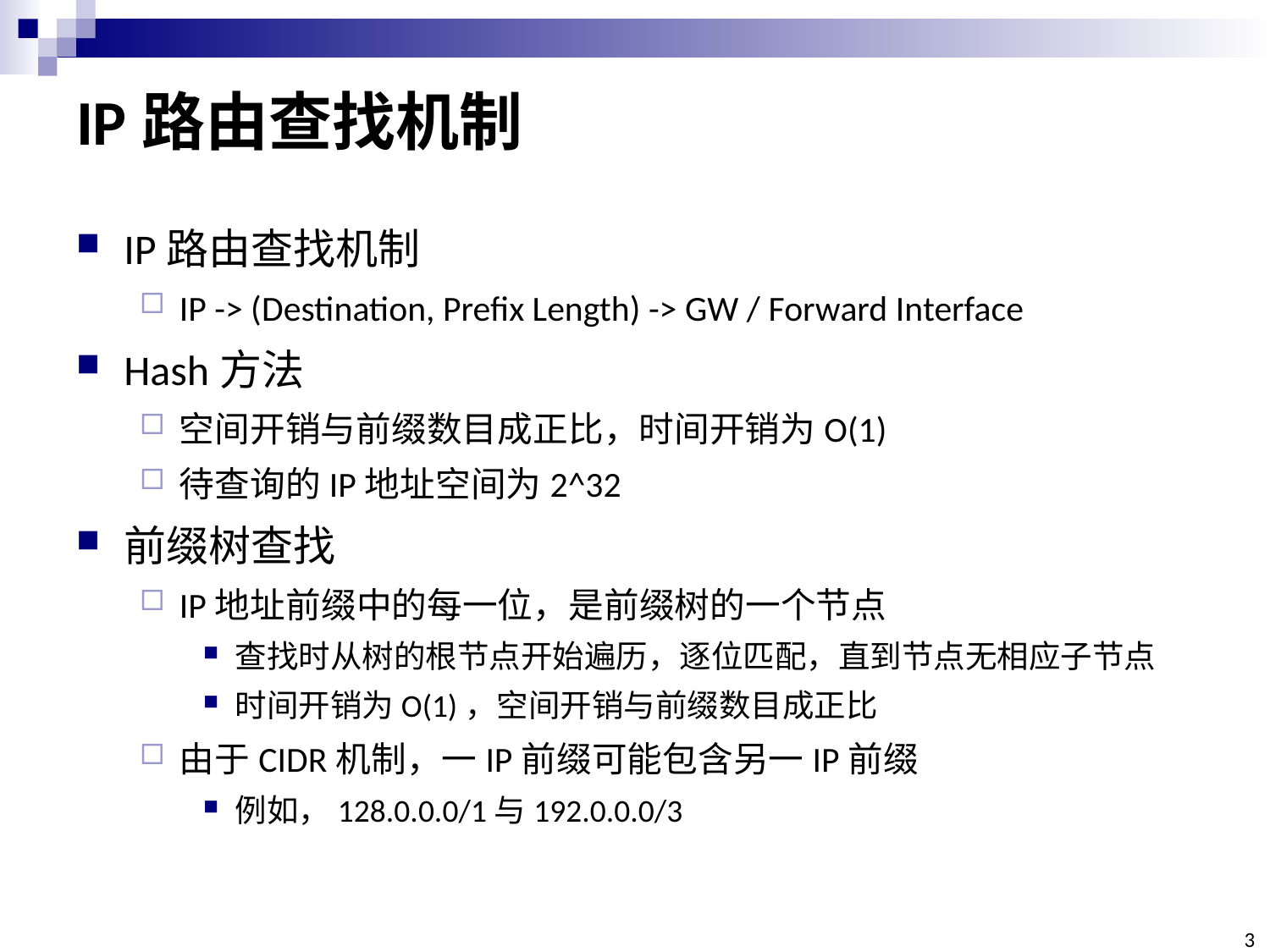

# IP路由查找机制
IP路由查找机制
IP -> (Destination, Prefix Length) -> GW / Forward Interface
Hash方法
空间开销与前缀数目成正比，时间开销为O(1)
待查询的IP地址空间为2^32
前缀树查找
IP地址前缀中的每一位，是前缀树的一个节点
查找时从树的根节点开始遍历，逐位匹配，直到节点无相应子节点
时间开销为O(1)，空间开销与前缀数目成正比
由于CIDR机制，一IP前缀可能包含另一IP前缀
例如，128.0.0.0/1与192.0.0.0/3
3